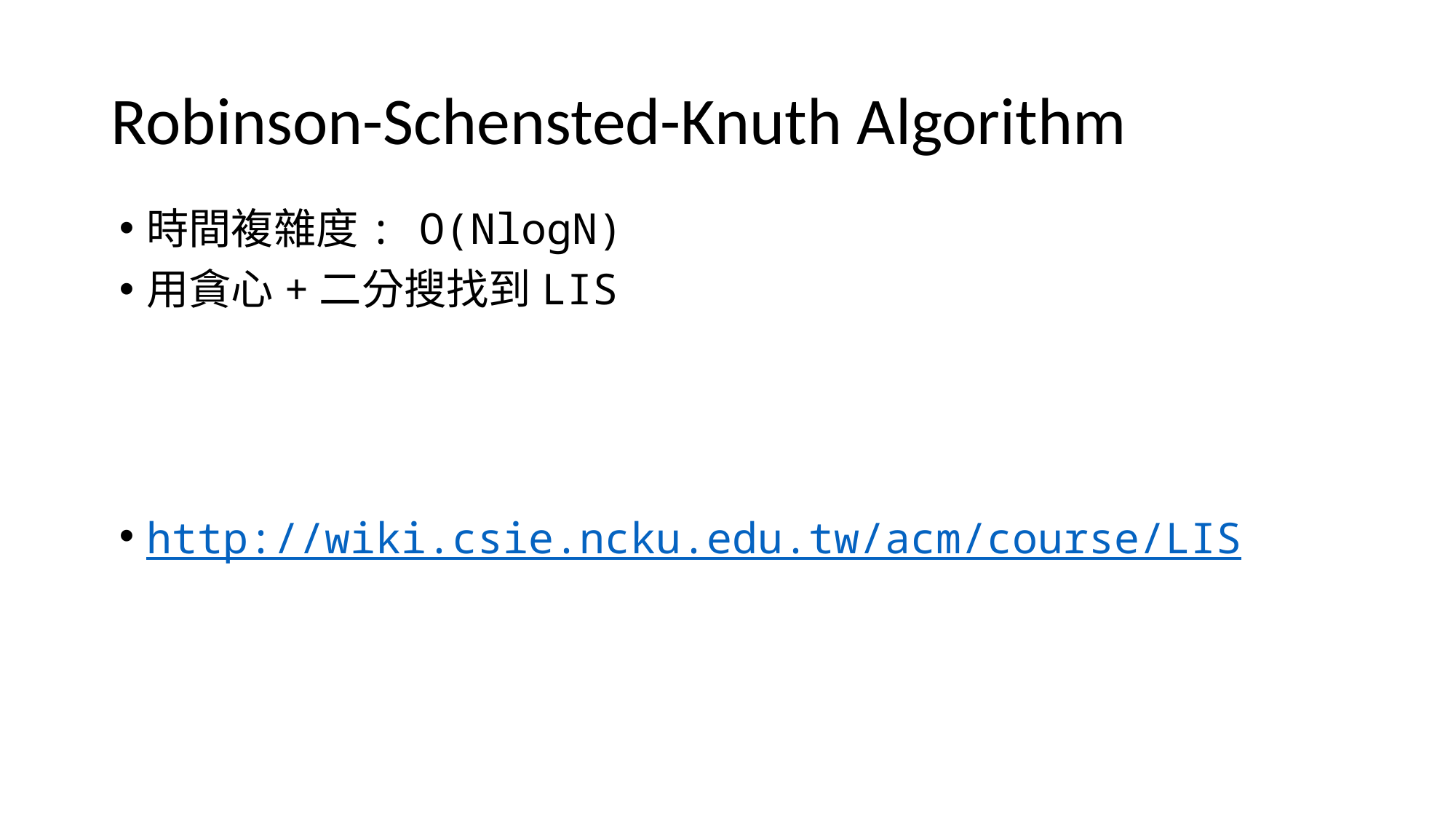

# Robinson-Schensted-Knuth Algorithm
時間複雜度: O(NlogN)
用貪心+二分搜找到LIS

http://wiki.csie.ncku.edu.tw/acm/course/LIS